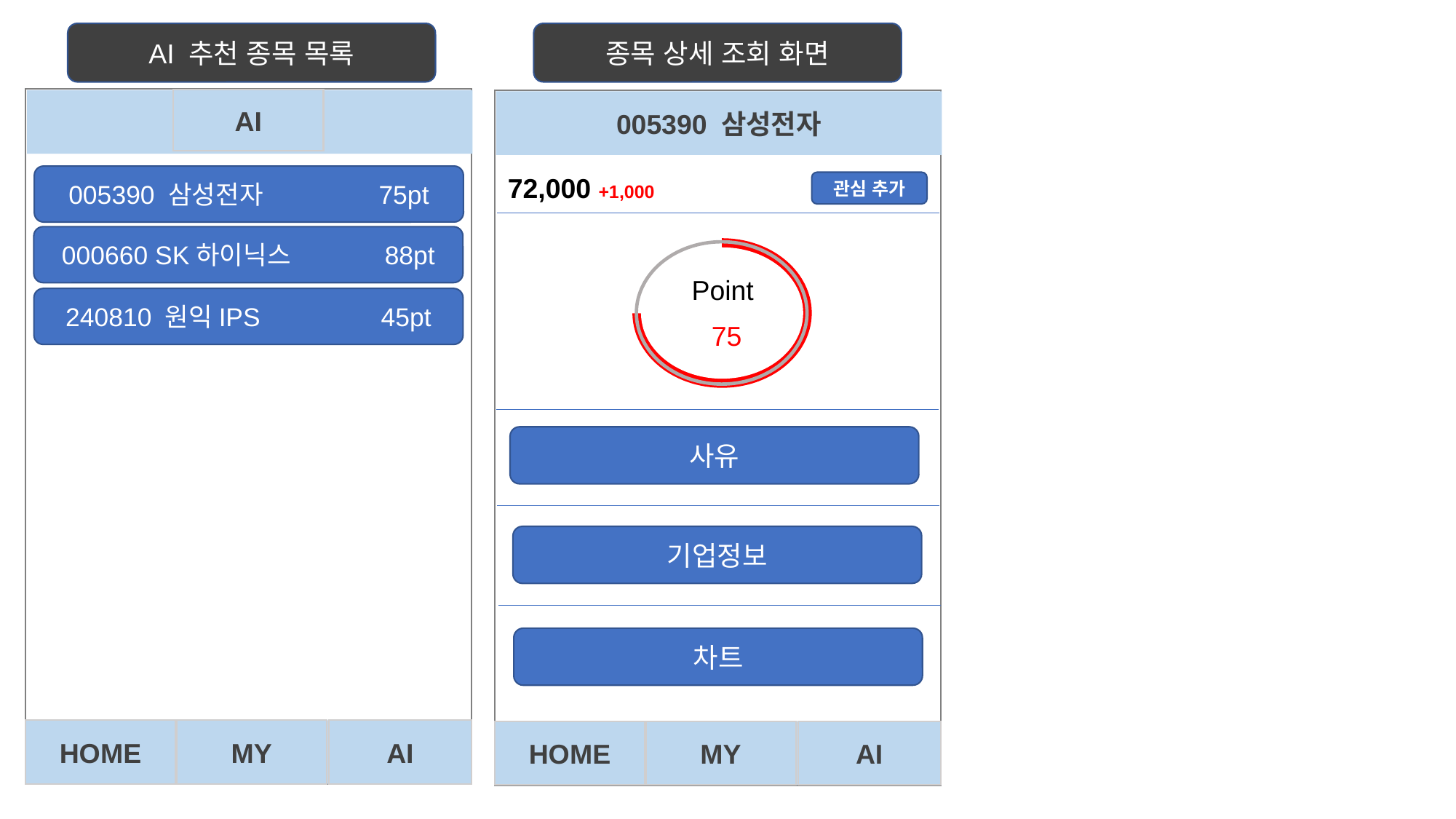

종목 상세 조회 화면
AI 추천 종목 목록

AI

005390 삼성전자               75pt
000660 SK하이닉스            88pt
240810 원익IPS                 45pt
HOME

MY
AI

005390 삼성전자
72,000 +1,000
관심 추가

Point
75
사유
기업정보
차트
HOME

MY
AI